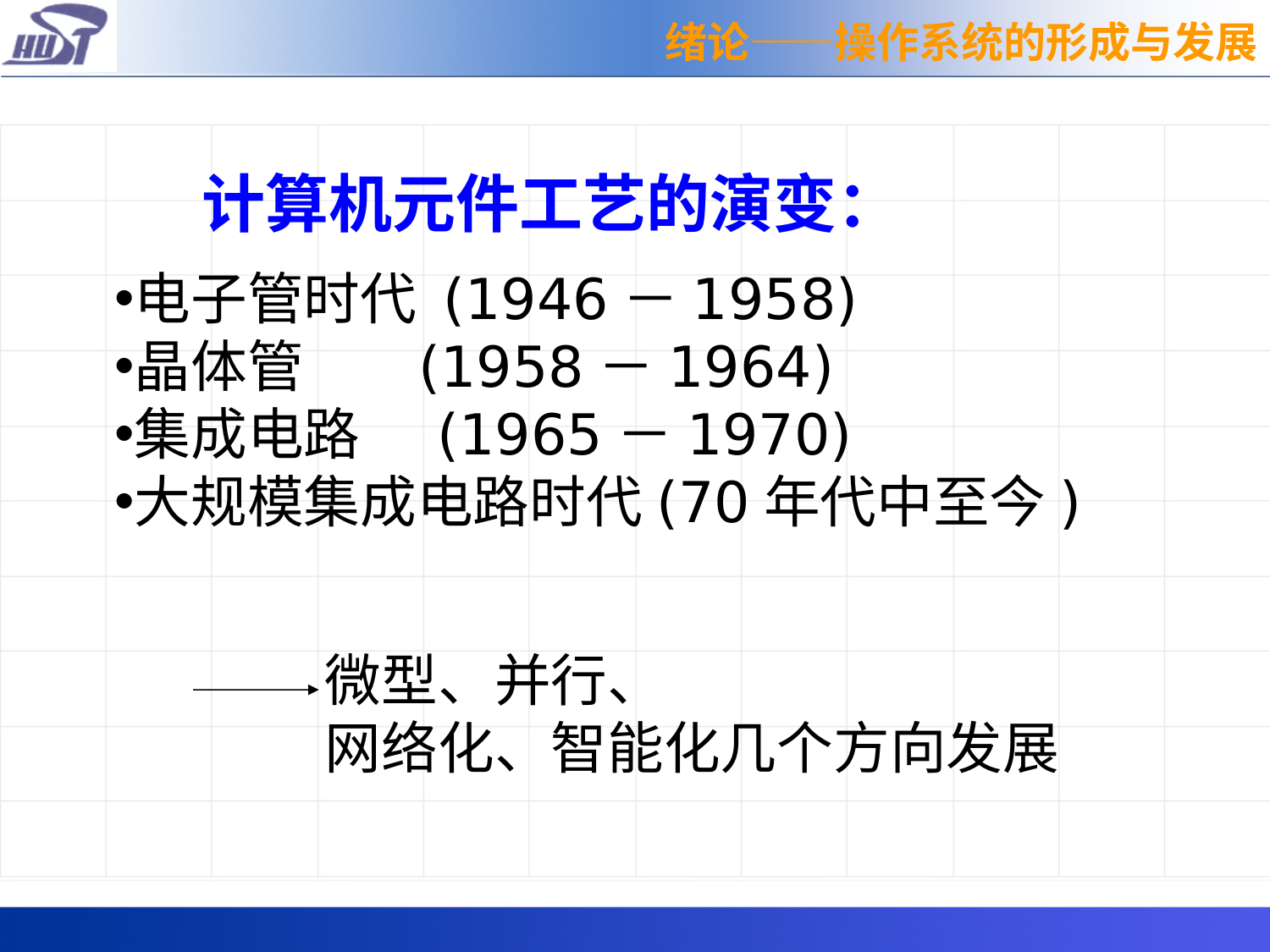

# 绪论——操作系统的形成与发展
计算机元件工艺的演变：
电子管时代 (1946－1958)
晶体管        (1958－1964)
集成电路     (1965－1970)
大规模集成电路时代(70年代中至今)
微型、并行、
网络化、智能化几个方向发展